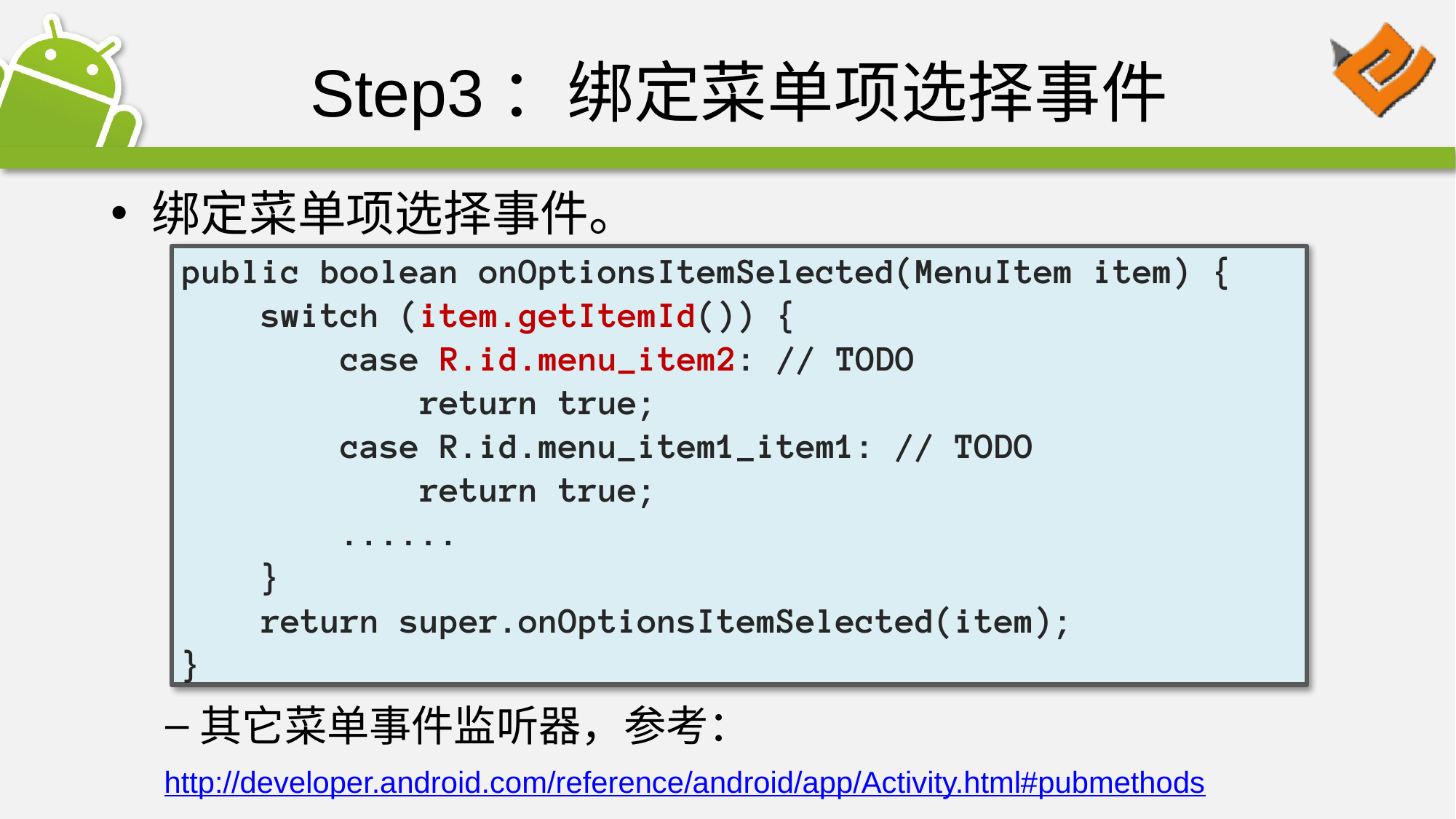

# Step3：绑定菜单项选择事件
绑定菜单项选择事件。
public boolean onOptionsItemSelected(MenuItem item) {
    switch (item.getItemId()) {
        case R.id.menu_item2: // TODO
            return true;
        case R.id.menu_item1_item1: // TODO
            return true;
        ......
    }
    return super.onOptionsItemSelected(item);
}
其它菜单事件监听器，参考：
http://developer.android.com/reference/android/app/Activity.html#pubmethods